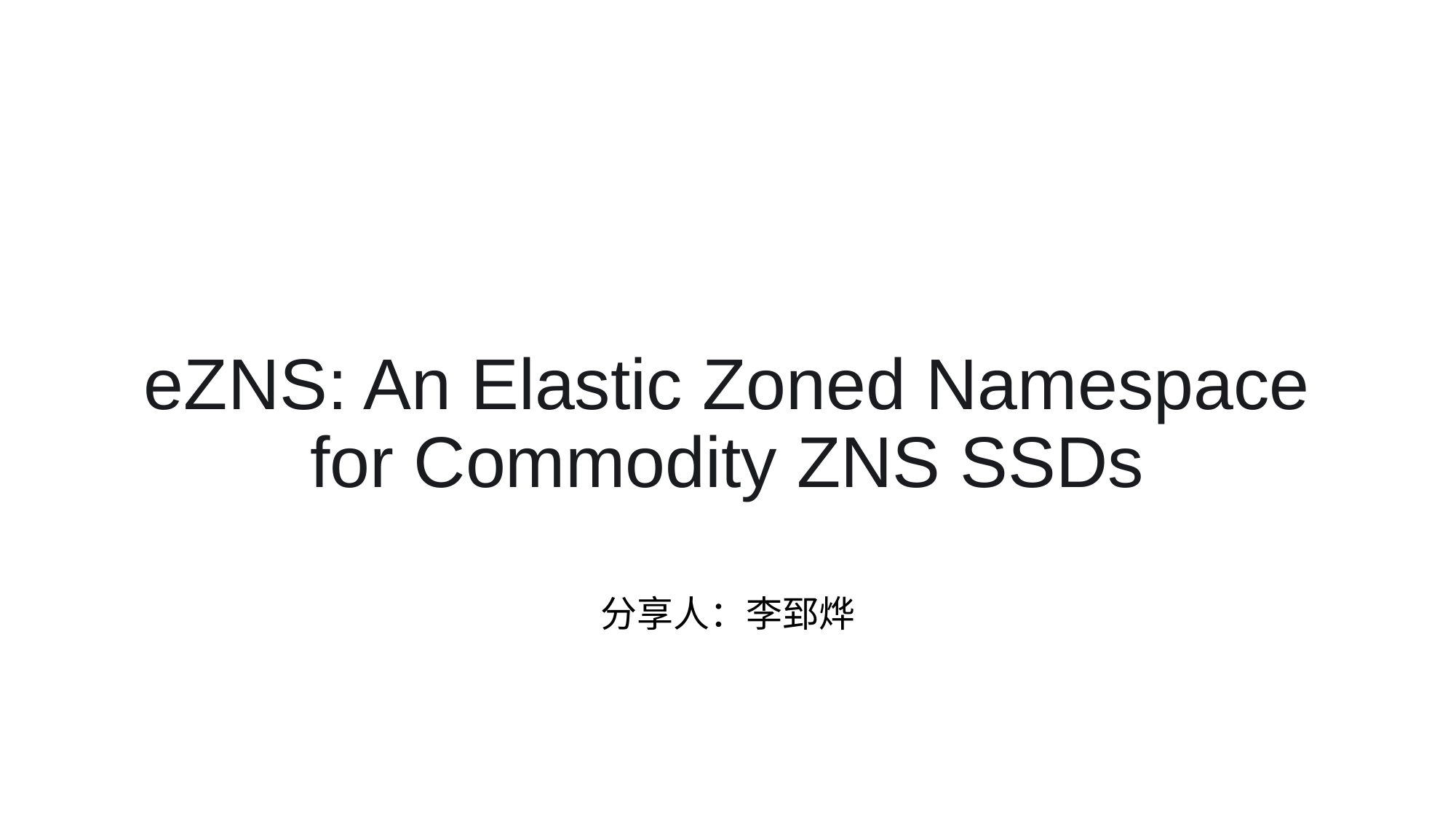

# eZNS: An Elastic Zoned Namespace for Commodity ZNS SSDs
分享人：李郅烨